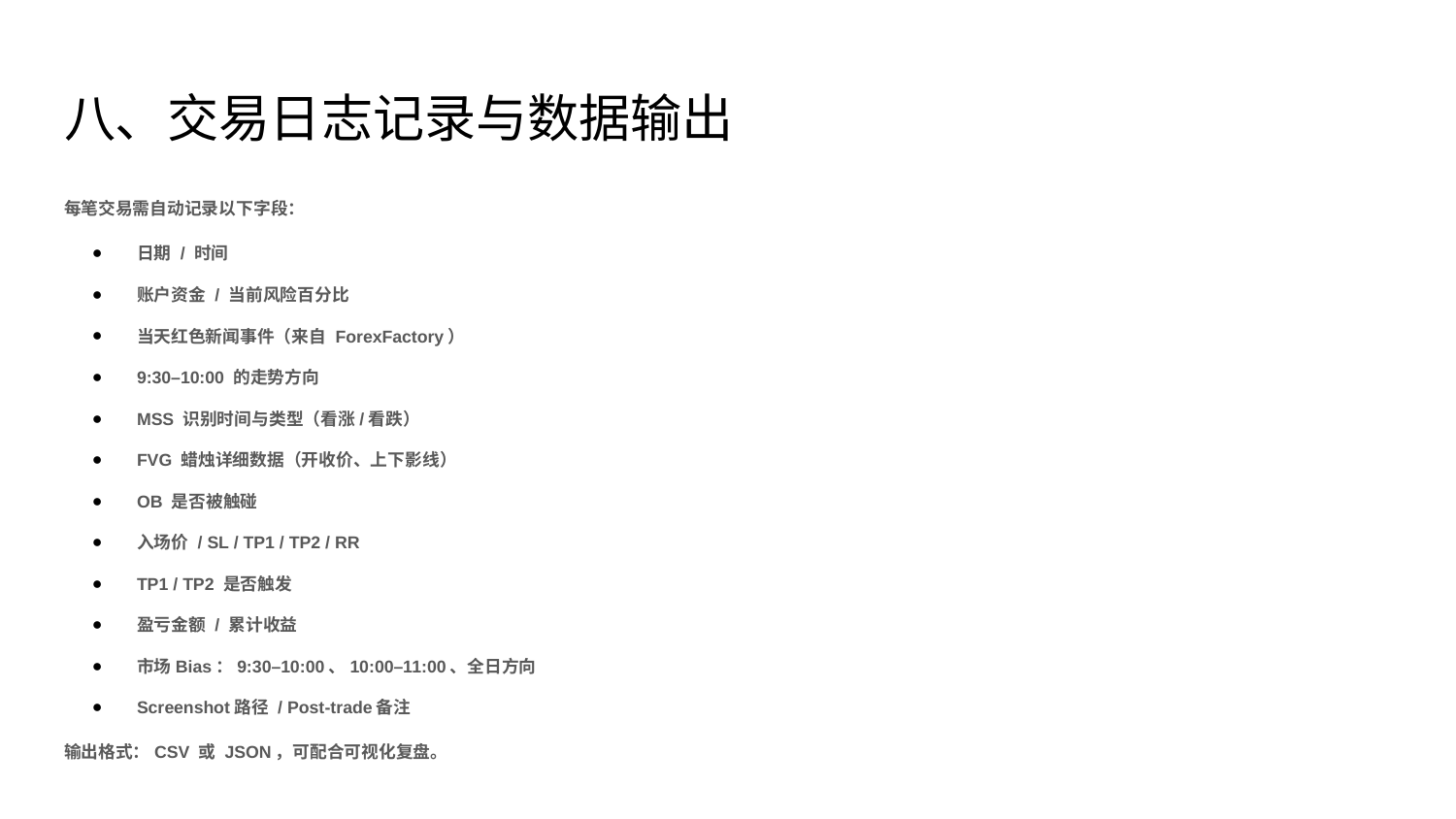

# 八、交易日志记录与数据输出
每笔交易需自动记录以下字段：
日期 / 时间
账户资金 / 当前风险百分比
当天红色新闻事件（来自 ForexFactory）
9:30–10:00 的走势方向
MSS 识别时间与类型（看涨/看跌）
FVG 蜡烛详细数据（开收价、上下影线）
OB 是否被触碰
入场价 / SL / TP1 / TP2 / RR
TP1 / TP2 是否触发
盈亏金额 / 累计收益
市场Bias：9:30–10:00、10:00–11:00、全日方向
Screenshot路径 / Post-trade备注
输出格式：CSV 或 JSON，可配合可视化复盘。